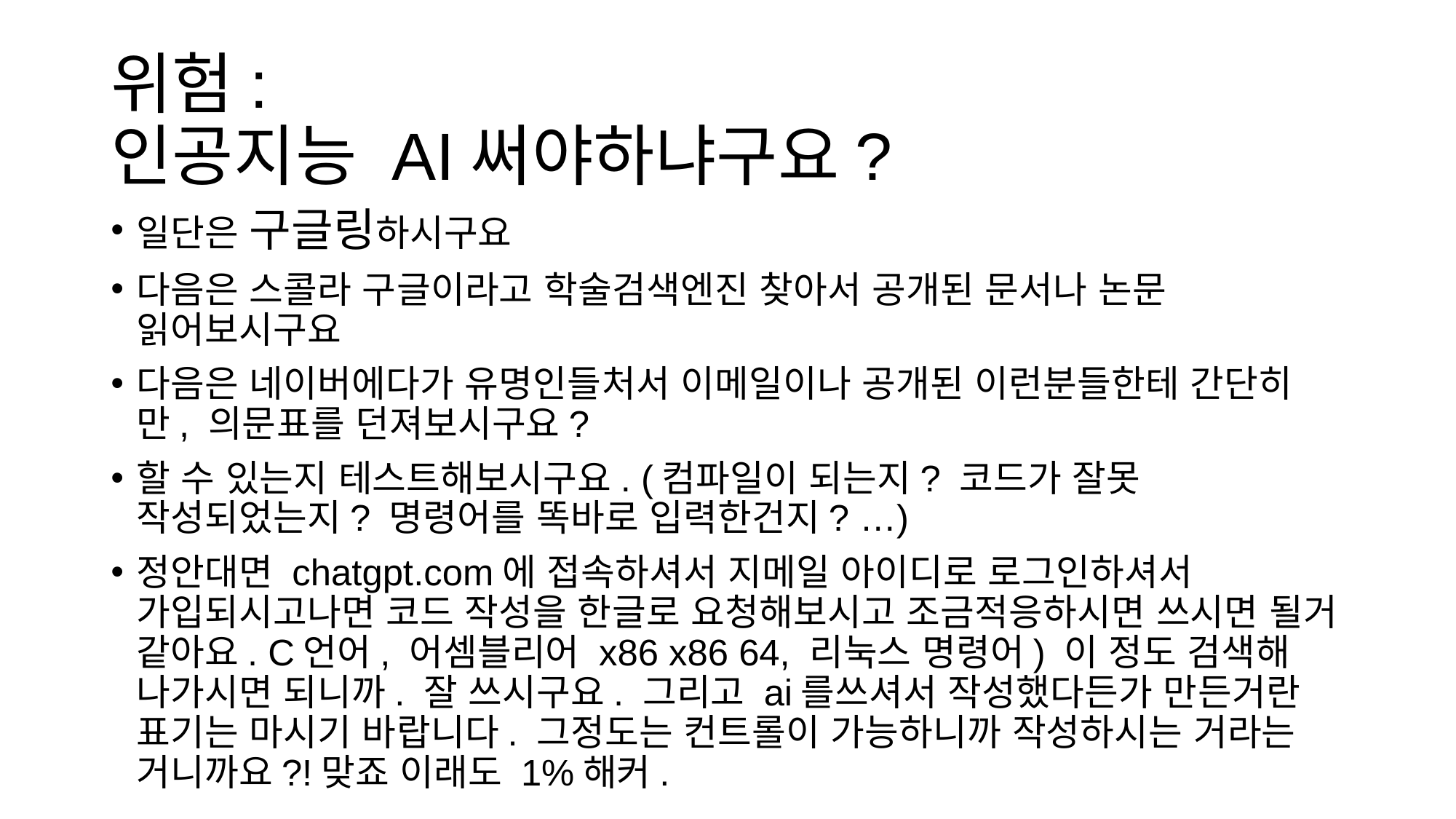

# 위험: 인공지능 AI써야하냐구요?
일단은 구글링하시구요
다음은 스콜라 구글이라고 학술검색엔진 찾아서 공개된 문서나 논문 읽어보시구요
다음은 네이버에다가 유명인들처서 이메일이나 공개된 이런분들한테 간단히만, 의문표를 던져보시구요?
할 수 있는지 테스트해보시구요. (컴파일이 되는지? 코드가 잘못 작성되었는지? 명령어를 똑바로 입력한건지? …)
정안대면 chatgpt.com에 접속하셔서 지메일 아이디로 로그인하셔서 가입되시고나면 코드 작성을 한글로 요청해보시고 조금적응하시면 쓰시면 될거 같아요. C언어, 어셈블리어 x86 x86 64, 리눅스 명령어) 이 정도 검색해 나가시면 되니까. 잘 쓰시구요. 그리고 ai를쓰셔서 작성했다든가 만든거란 표기는 마시기 바랍니다. 그정도는 컨트롤이 가능하니까 작성하시는 거라는 거니까요?!맞죠 이래도 1%해커.